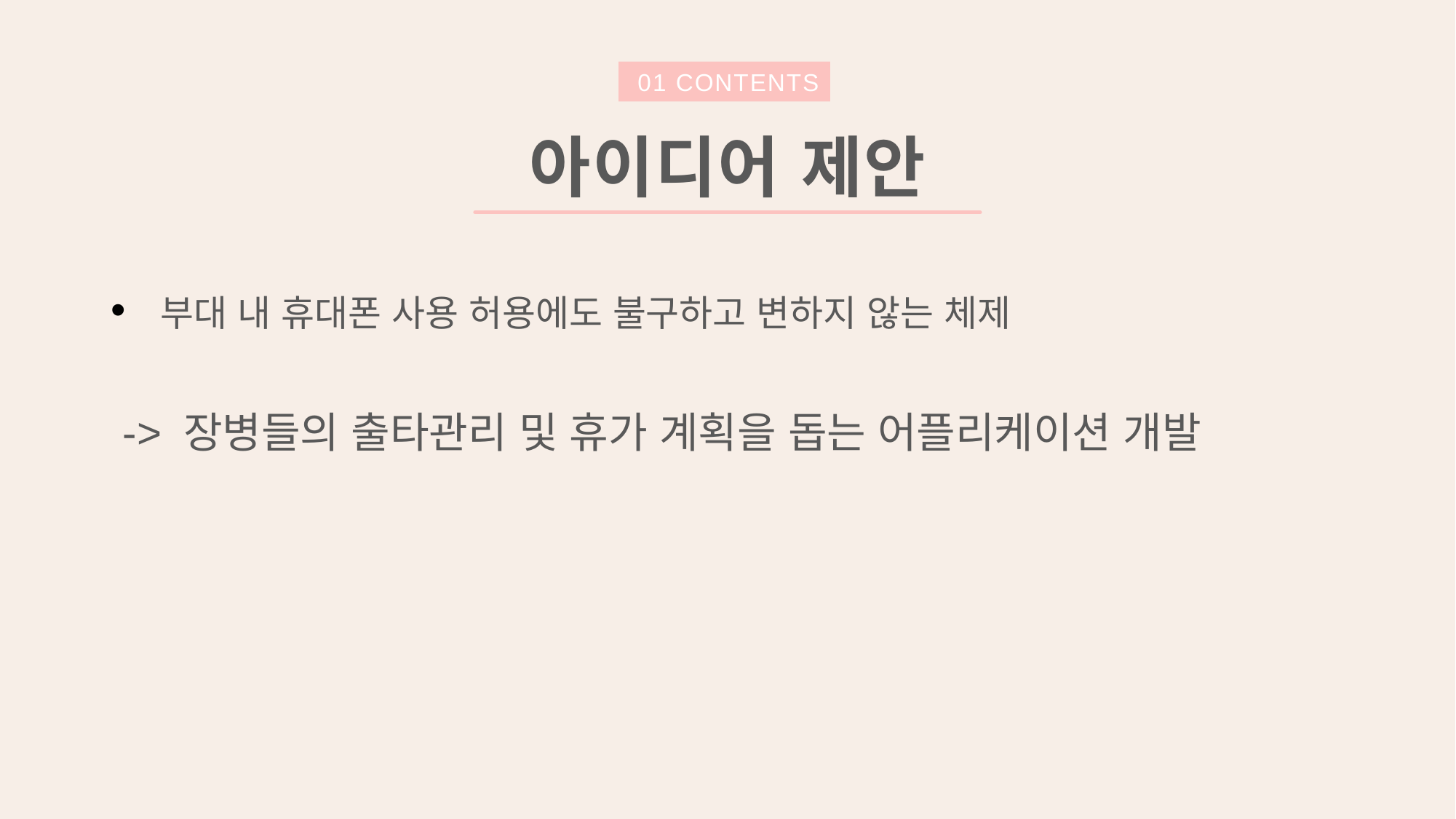

01 CONTENTS
아이디어 제안

 부대 내 휴대폰 사용 허용에도 불구하고 변하지 않는 체제

 -> 장병들의 출타관리 및 휴가 계획을 돕는 어플리케이션 개발